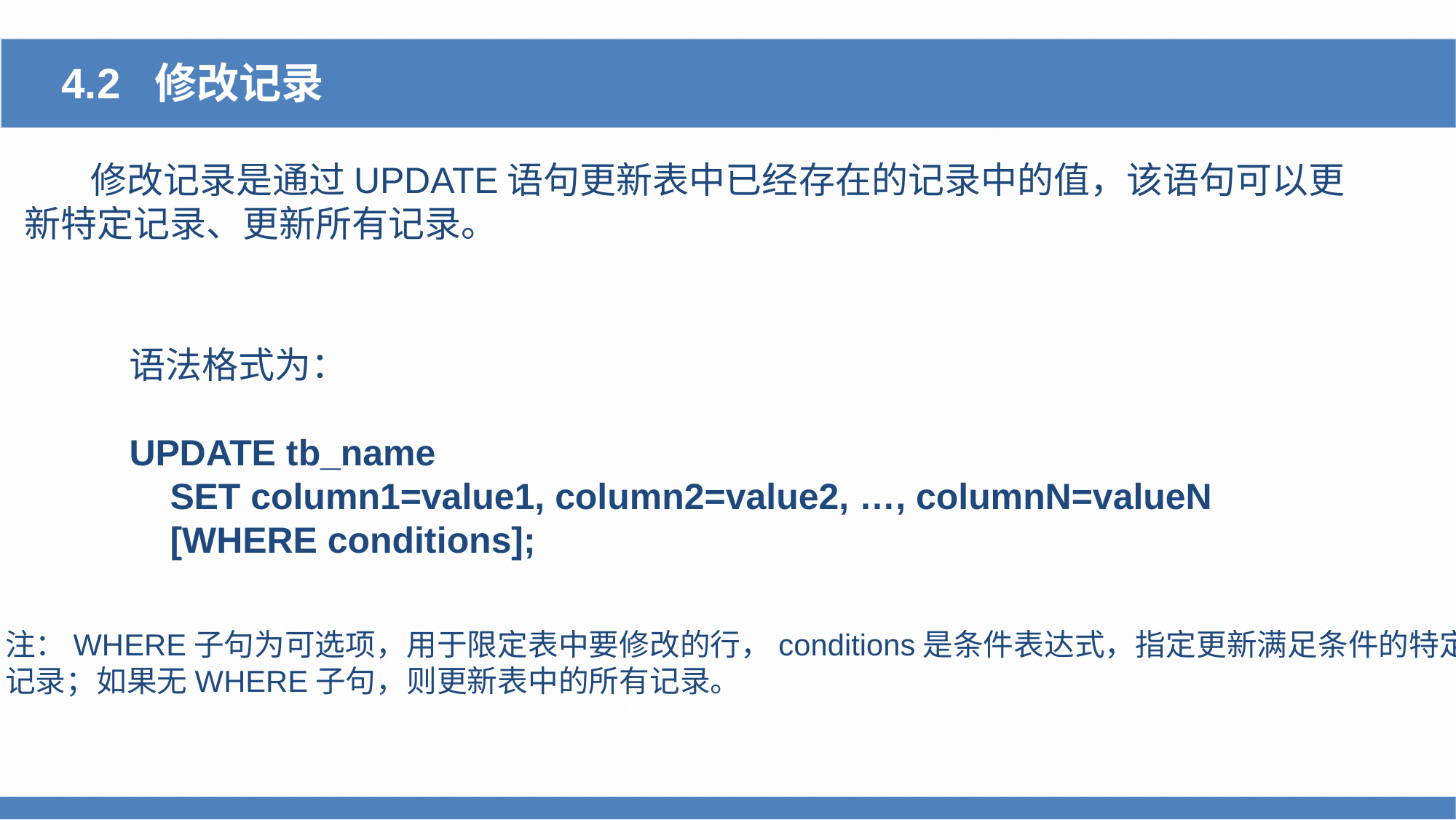

4.2  修改记录
       修改记录是通过UPDATE语句更新表中已经存在的记录中的值，该语句可以更
新特定记录、更新所有记录。

语法格式为：

UPDATE tb_name
    SET column1=value1, column2=value2, …, columnN=valueN
    [WHERE conditions];

注：WHERE子句为可选项，用于限定表中要修改的行，conditions是条件表达式，指定更新满足条件的特定
记录；如果无WHERE子句，则更新表中的所有记录。